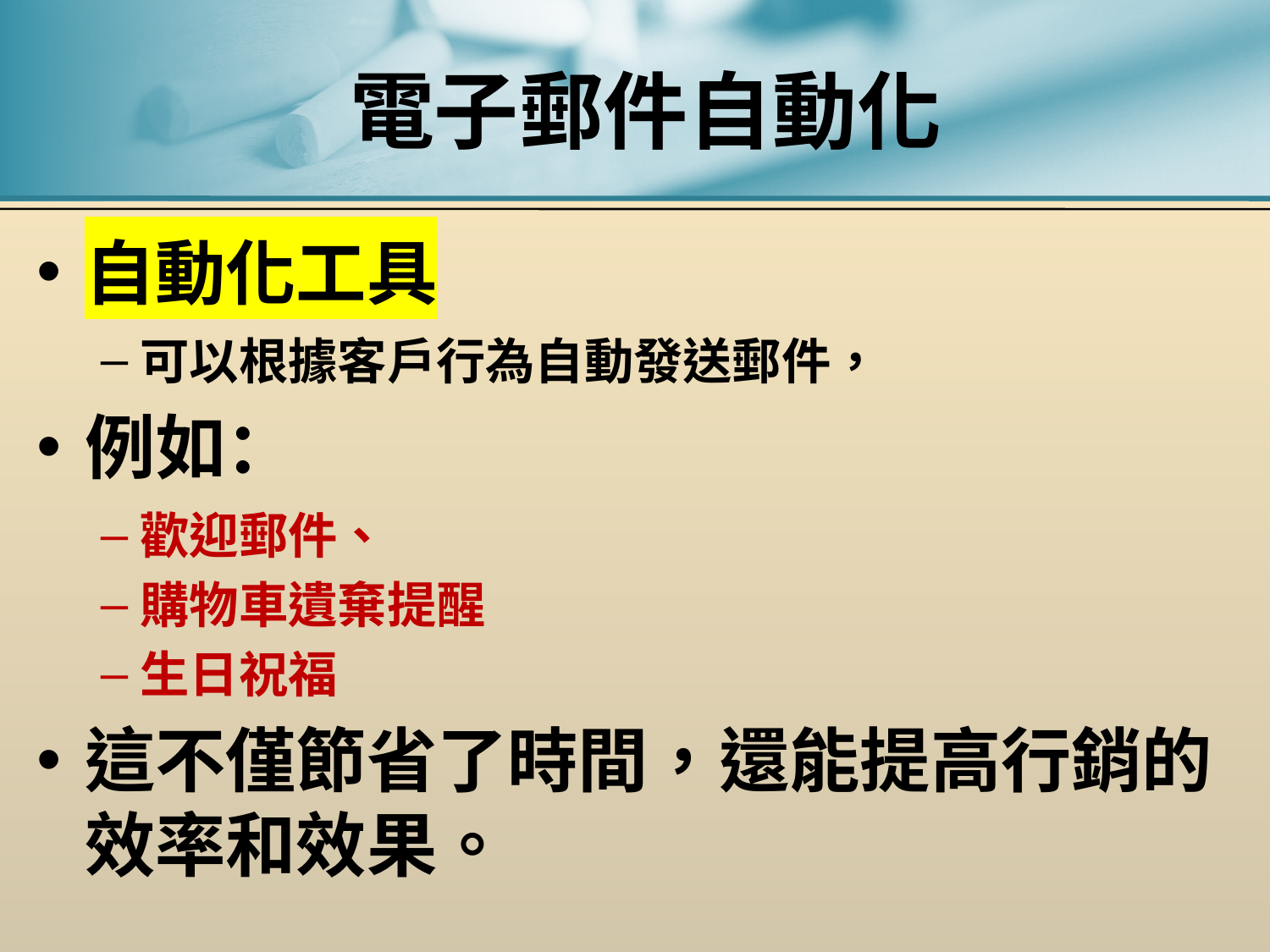

# 電子郵件自動化
自動化工具
可以根據客戶行為自動發送郵件，
例如：
歡迎郵件、
購物車遺棄提醒
生日祝福
這不僅節省了時間，還能提高行銷的效率和效果。